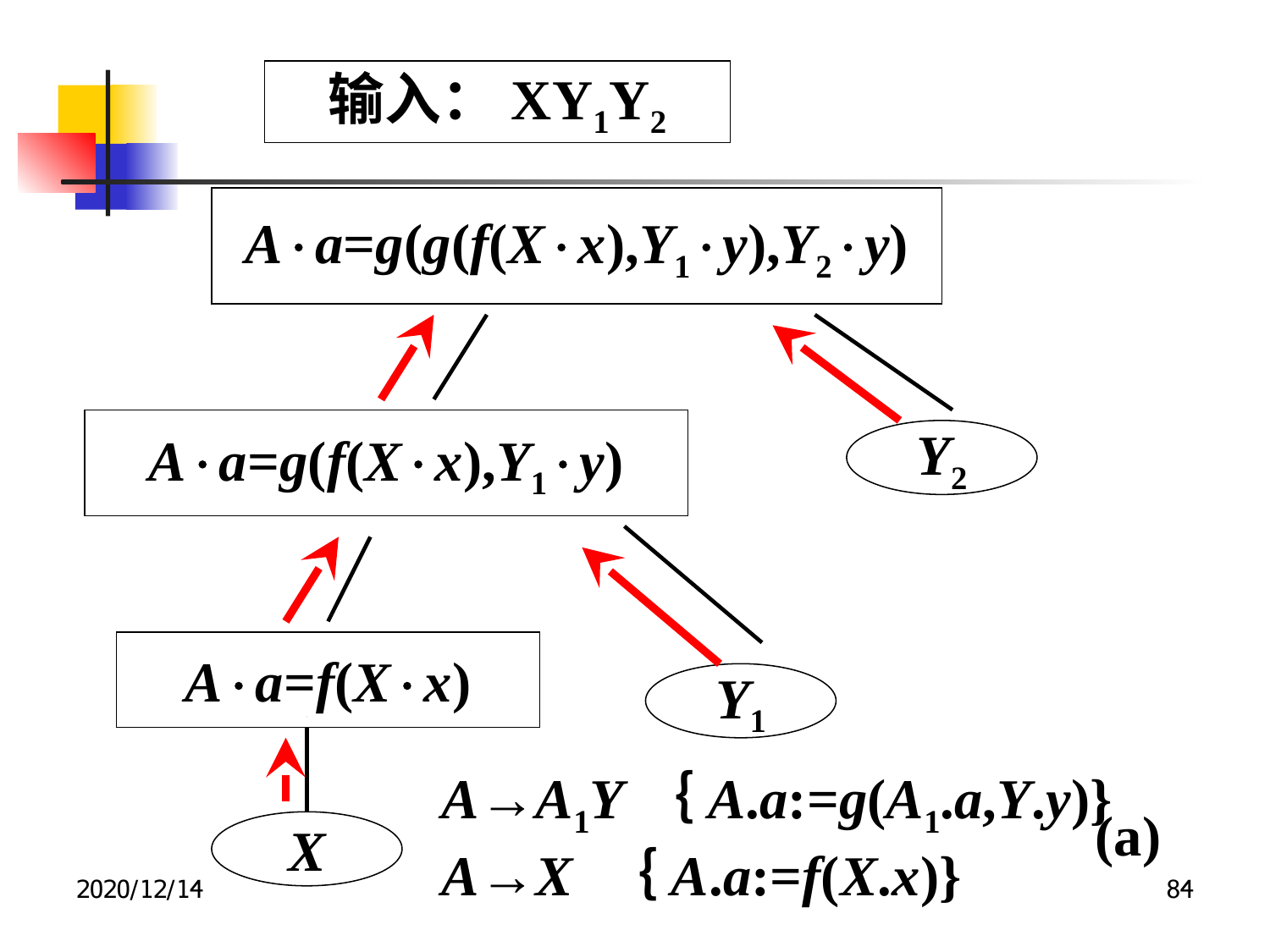

输入：XY1Y2
A⋅a=g(g(f(X⋅x),Y1⋅y),Y2⋅y)

A⋅a=g(f(X⋅x),Y1⋅y)
Y2

A⋅a=f(X⋅x)
Y1

 A→A1Y｛A.a:=g(A1.a,Y.y)}
 A→X ｛A.a:=f(X.x)}
(a)
X
2020/12/14
84